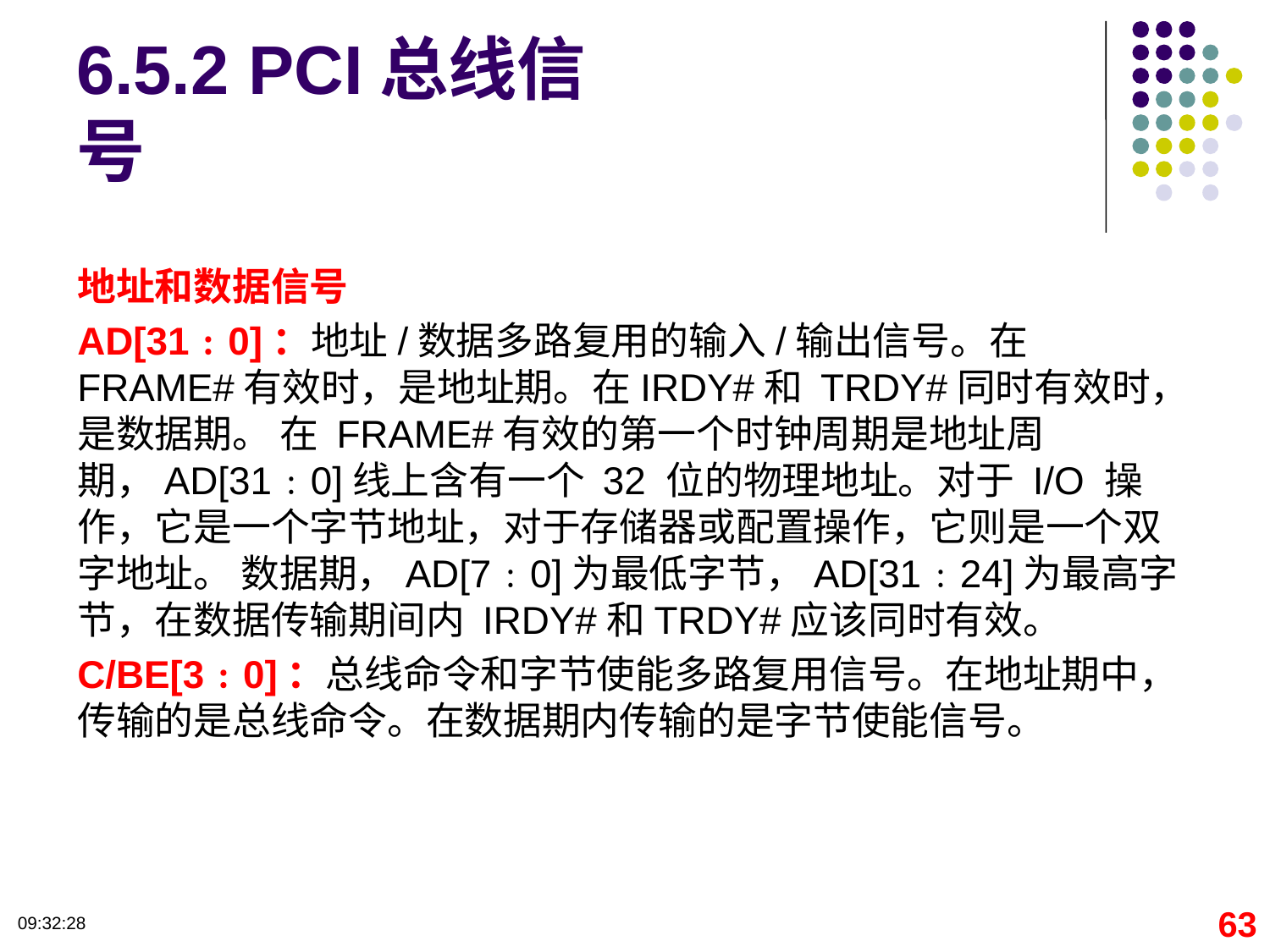

# 6.5.2 PCI总线信号
地址和数据信号
AD[31﹕0]：地址/数据多路复用的输入/输出信号。在 FRAME#有效时，是地址期。在IRDY#和 TRDY#同时有效时，是数据期。 在 FRAME#有效的第一个时钟周期是地址周期，AD[31﹕0]线上含有一个 32 位的物理地址。对于 I/O 操作，它是一个字节地址，对于存储器或配置操作，它则是一个双字地址。 数据期，AD[7﹕0]为最低字节，AD[31﹕24]为最高字节，在数据传输期间内 IRDY#和TRDY#应该同时有效。
C/BE[3﹕0]：总线命令和字节使能多路复用信号。在地址期中，传输的是总线命令。在数据期内传输的是字节使能信号。
63
09:32:28